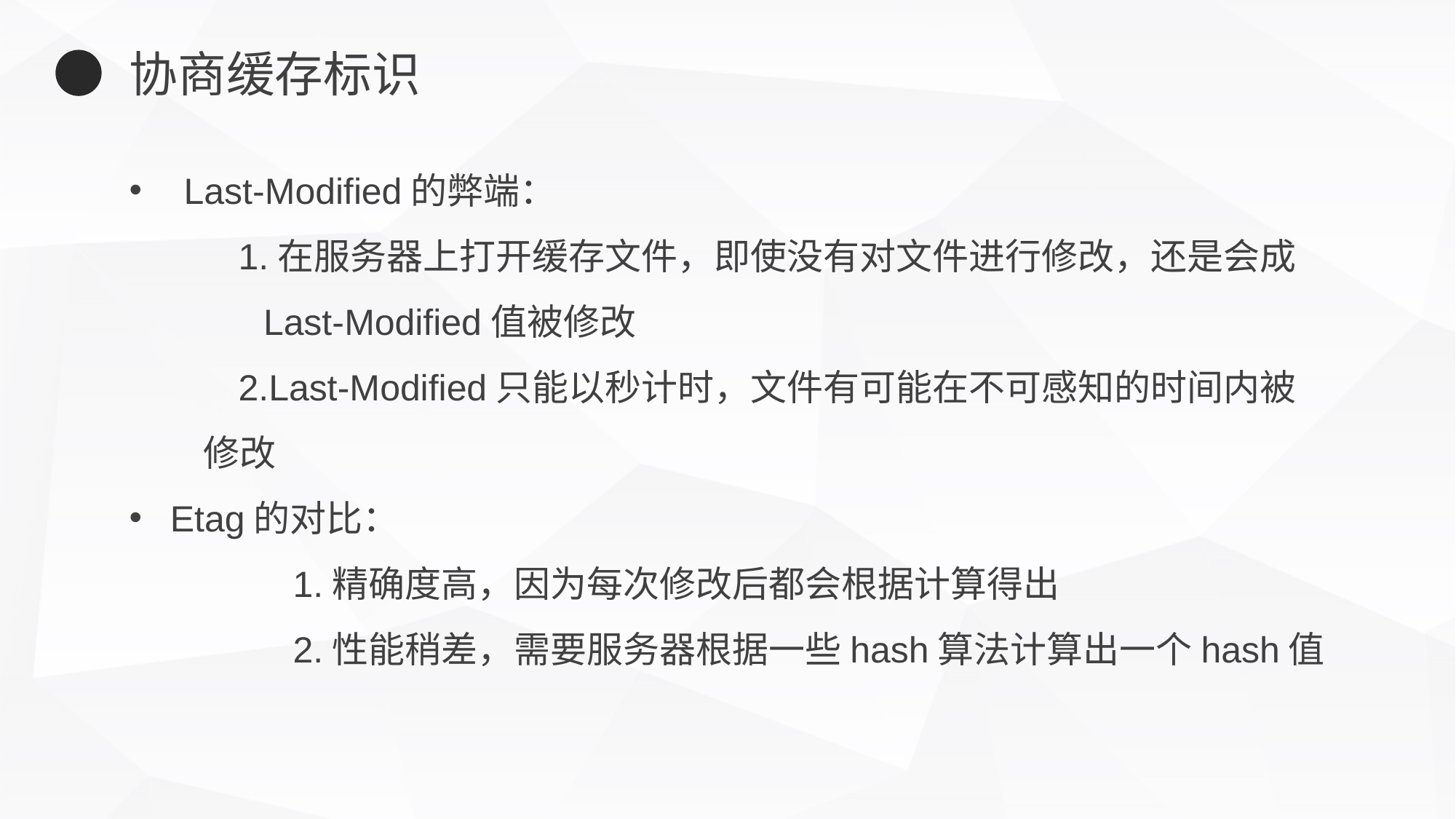

协商缓存标识

Last-Modified的弊端：
	1.在服务器上打开缓存文件，即使没有对文件进行修改，还是会成	  Last-Modified值被修改
	2.Last-Modified只能以秒计时，文件有可能在不可感知的时间内被
        修改
Etag的对比：
	1.精确度高，因为每次修改后都会根据计算得出
	2.性能稍差，需要服务器根据一些hash算法计算出一个hash值